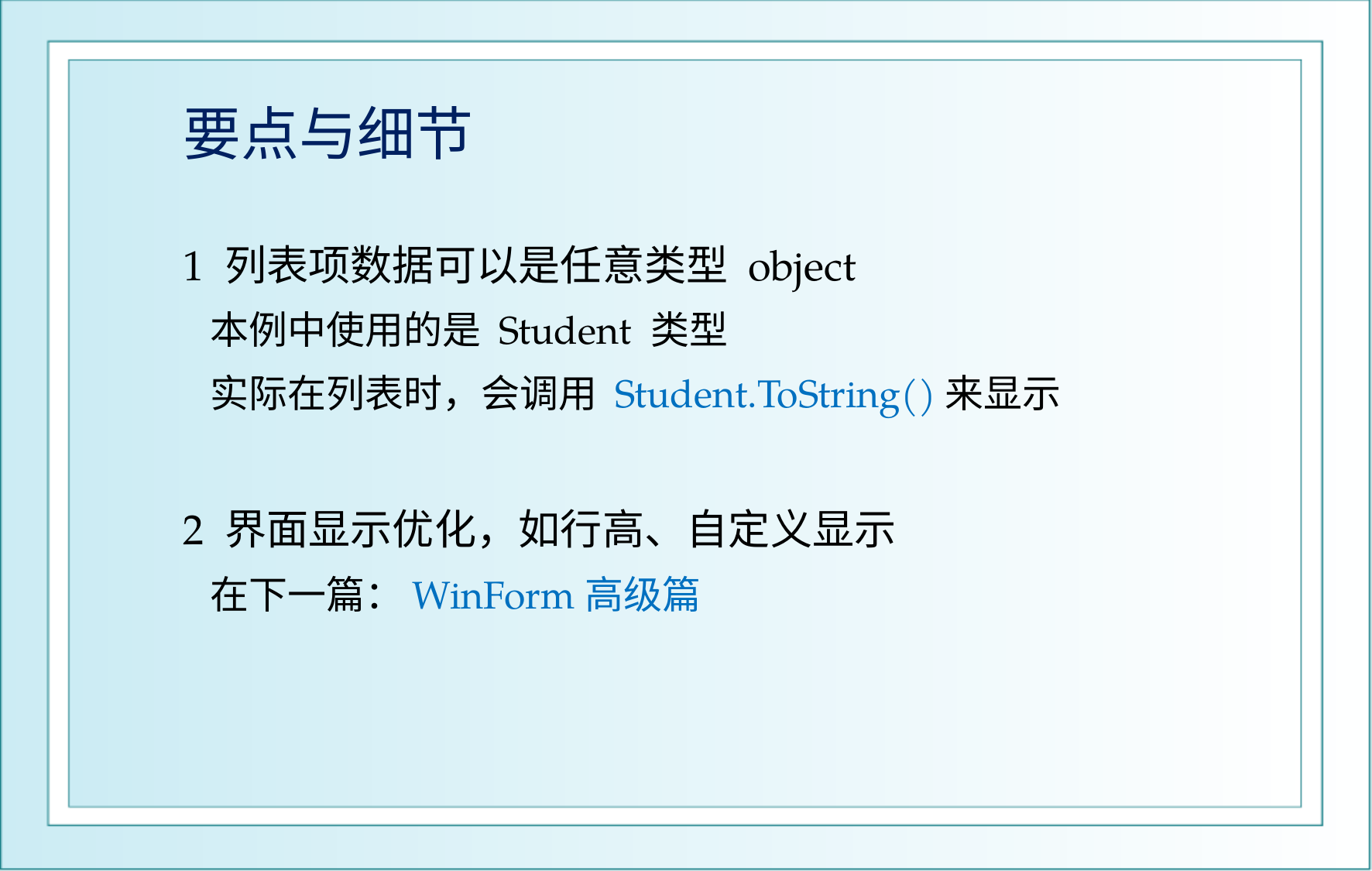

# 要点与细节
1 列表项数据可以是任意类型 object
  本例中使用的是 Student 类型
  实际在列表时，会调用 Student.ToString()来显示

2 界面显示优化，如行高、自定义显示
  在下一篇：WinForm高级篇